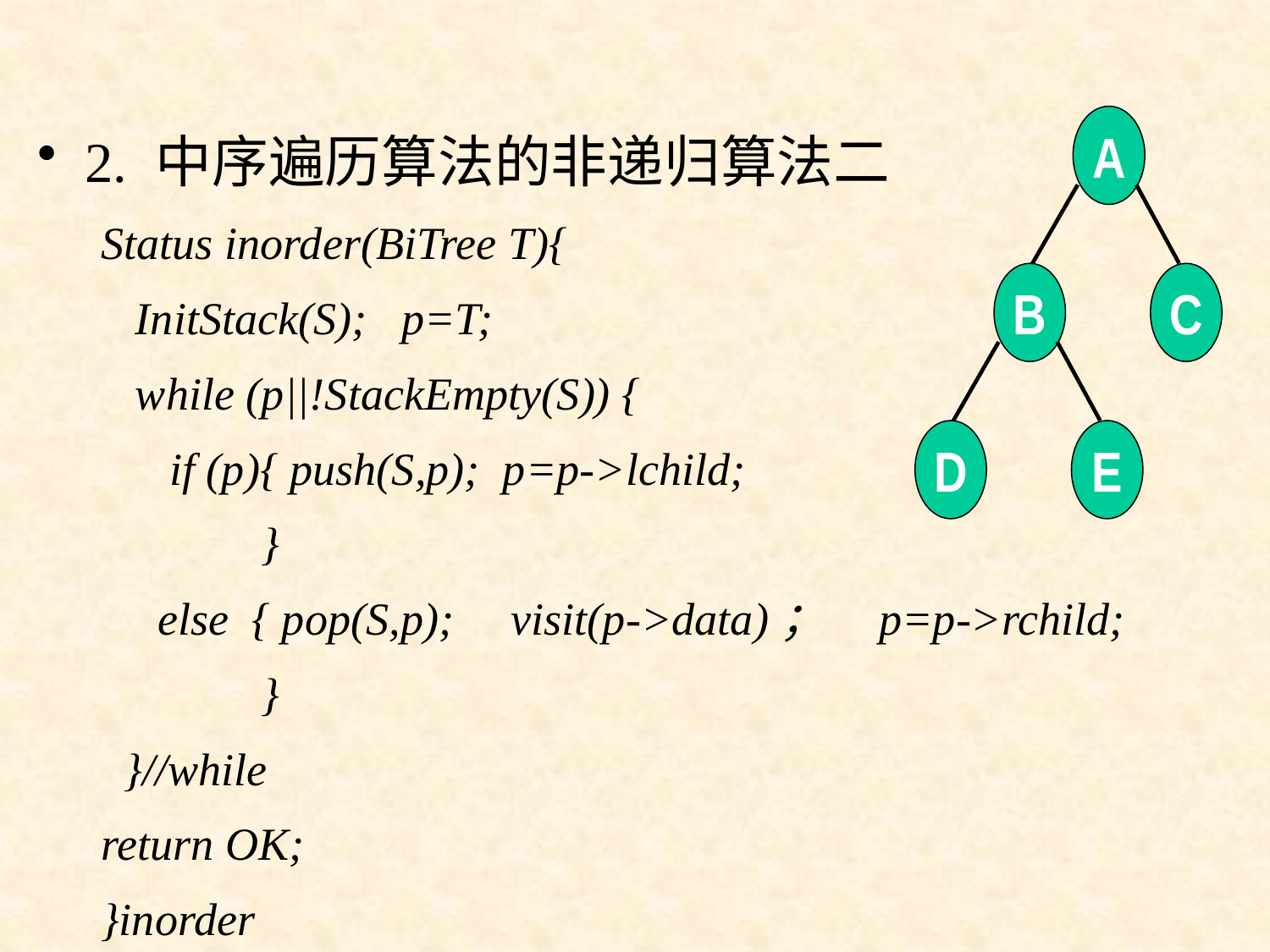

2. 中序遍历算法的非递归算法二
Status inorder(BiTree T){
   InitStack(S);   p=T;
   while (p||!StackEmpty(S)) {
      if (p){ push(S,p);  p=p->lchild;
              }
     else  { pop(S,p);     visit(p->data)；    p=p->rchild;
              }
  }//while
return OK;
}inorder
A

B
C

D
E